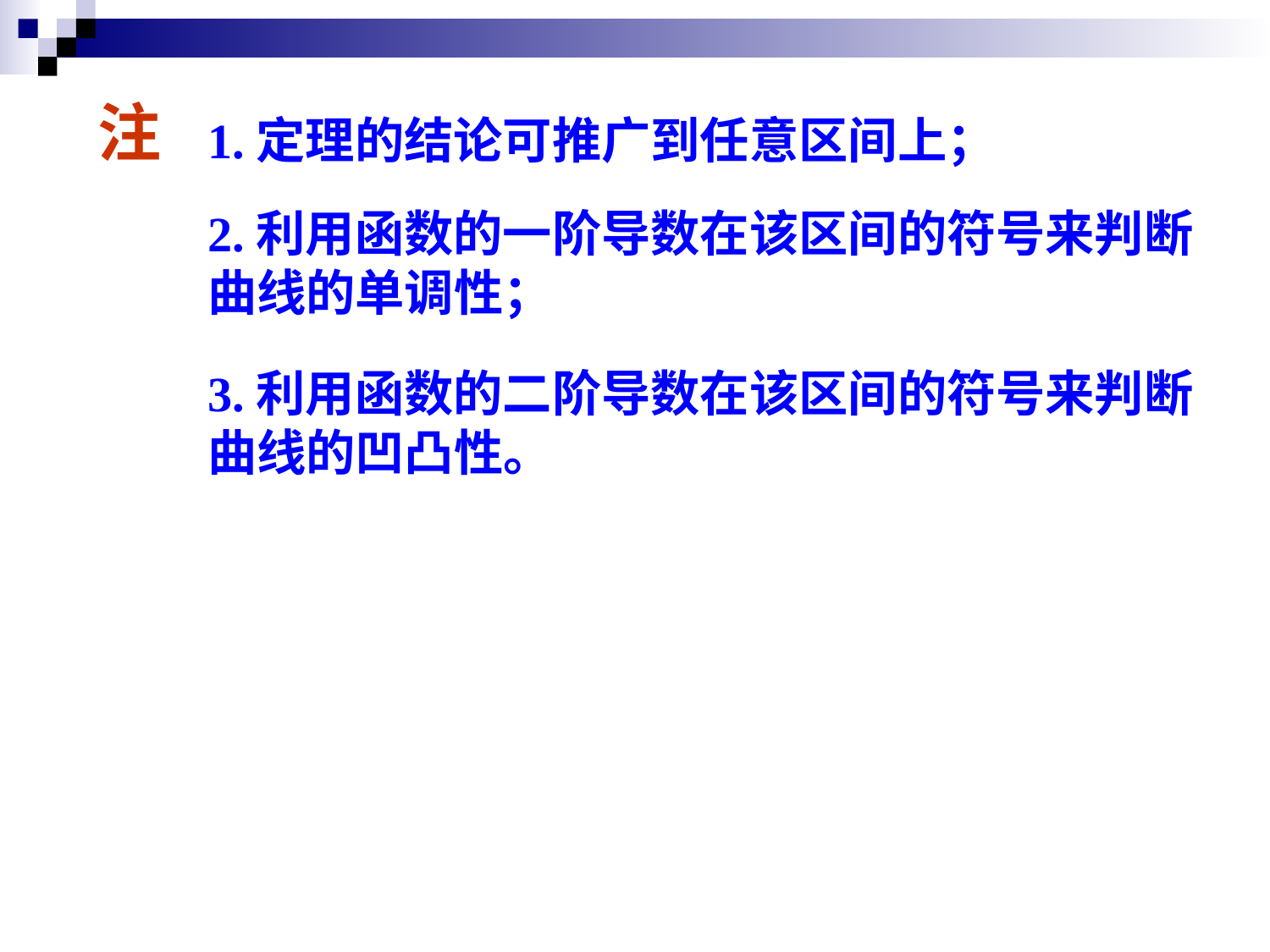

注
1.定理的结论可推广到任意区间上；
2.利用函数的一阶导数在该区间的符号来判断曲线的单调性；
3.利用函数的二阶导数在该区间的符号来判断曲线的凹凸性。